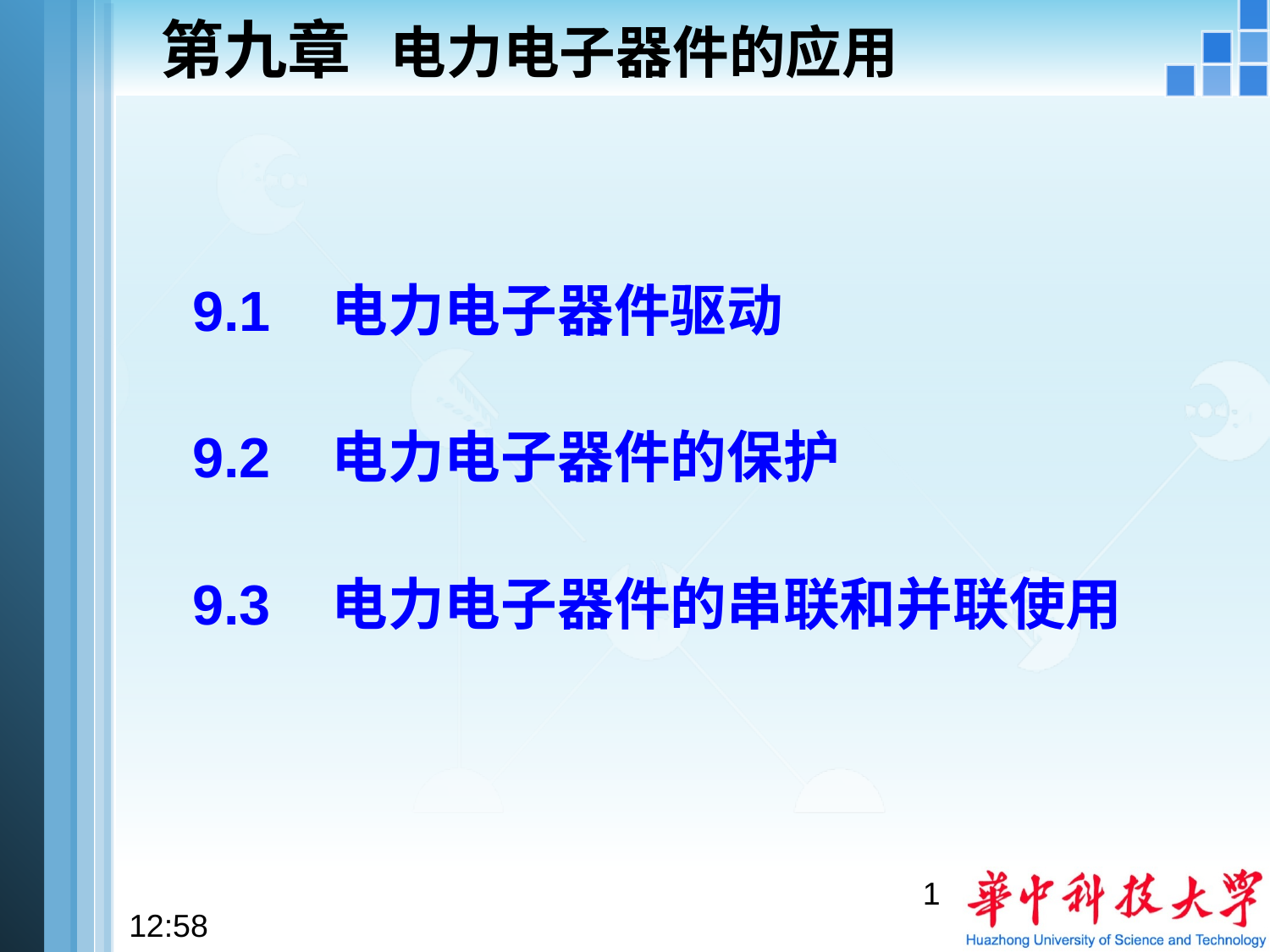

# 第九章   电力电子器件的应用
9.1   电力电子器件驱动
9.2   电力电子器件的保护
9.3   电力电子器件的串联和并联使用

1
12:58